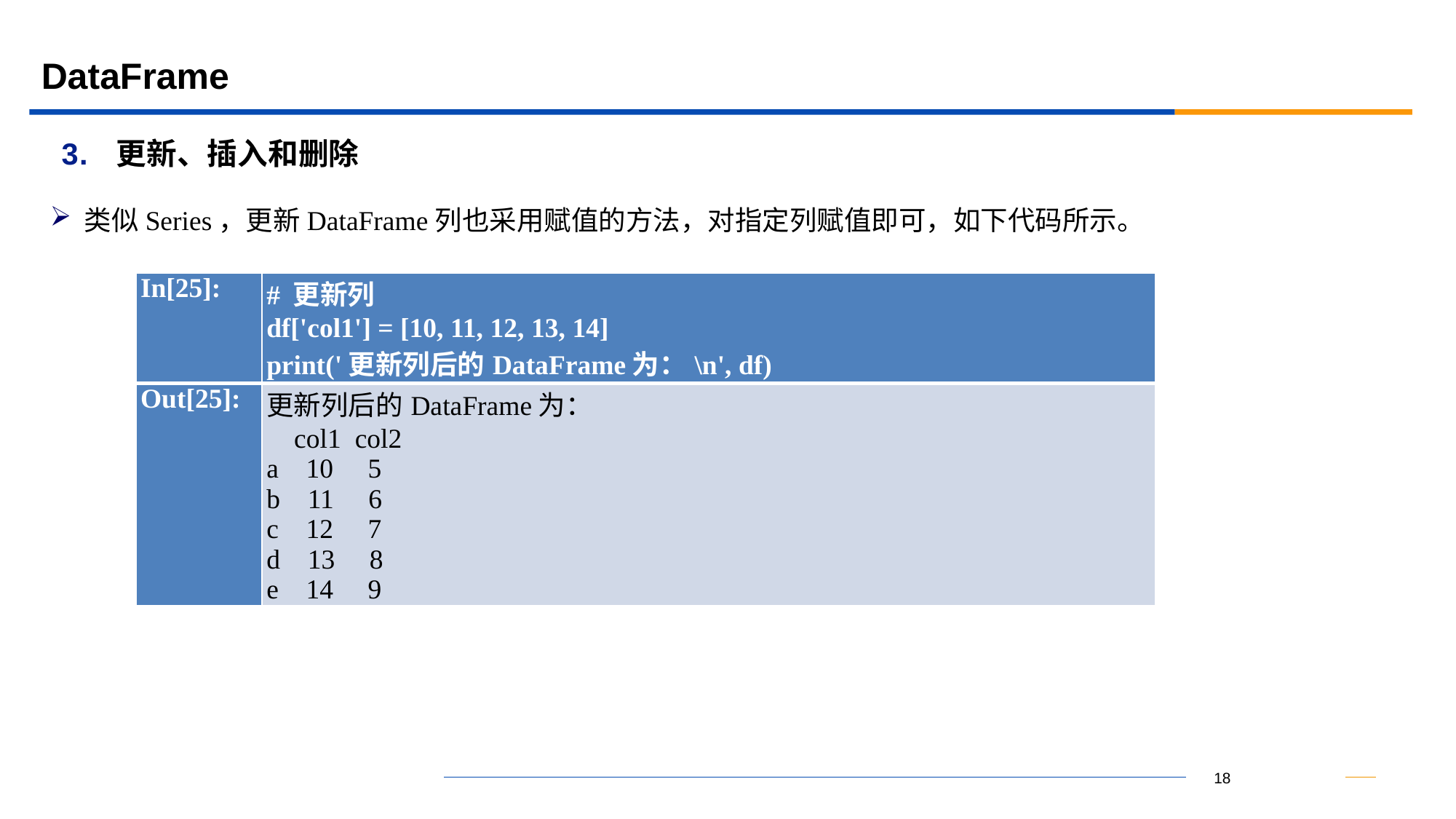

# DataFrame
更新、插入和删除
类似Series，更新DataFrame列也采用赋值的方法，对指定列赋值即可，如下代码所示。
| In[25]: | # 更新列 df['col1'] = [10, 11, 12, 13, 14] print('更新列后的DataFrame为：\n', df) |
| --- | --- |
| Out[25]: | 更新列后的DataFrame为： col1 col2 a 10 5 b 11 6 c 12 7 d 13 8 e 14 9 |